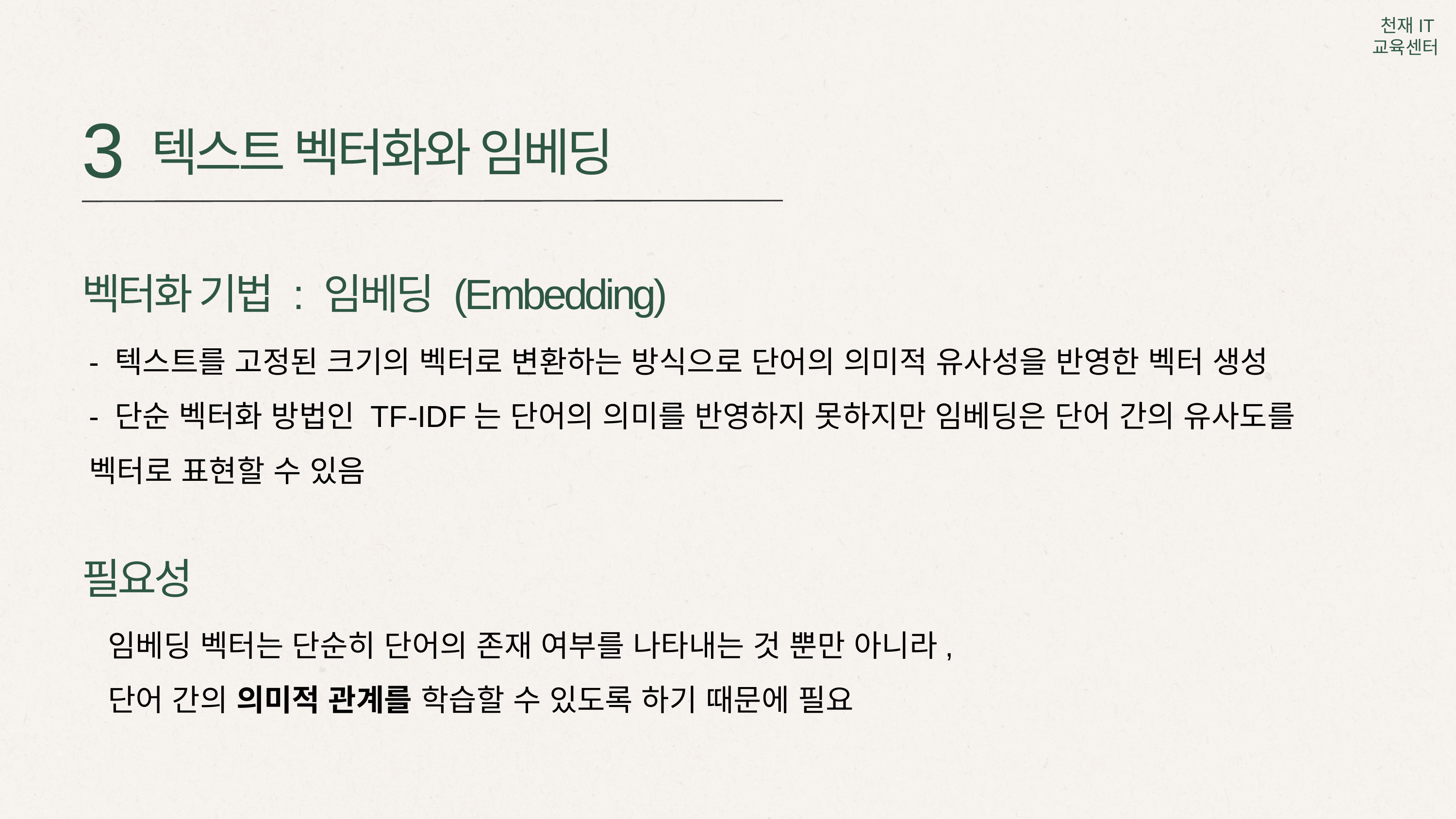

3
텍스트 벡터화와 임베딩

벡터화 기법 : 임베딩 (Embedding)
- 텍스트를 고정된 크기의 벡터로 변환하는 방식으로 단어의 의미적 유사성을 반영한 벡터 생성
- 단순 벡터화 방법인 TF-IDF는 단어의 의미를 반영하지 못하지만 임베딩은 단어 간의 유사도를 벡터로 표현할 수 있음
필요성
임베딩 벡터는 단순히 단어의 존재 여부를 나타내는 것 뿐만 아니라,
단어 간의 의미적 관계를 학습할 수 있도록 하기 때문에 필요